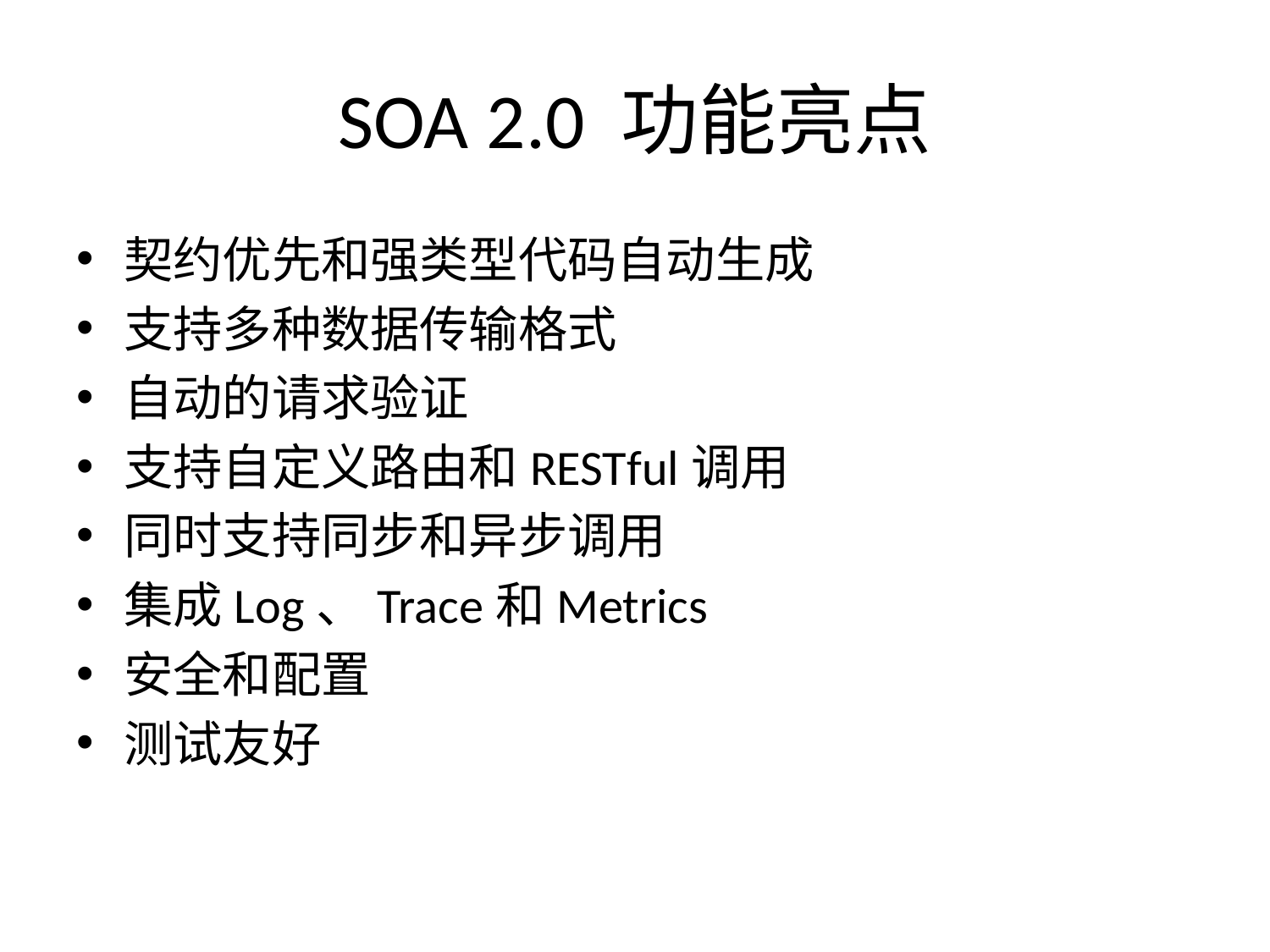

# SOA 2.0 功能亮点
契约优先和强类型代码自动生成
支持多种数据传输格式
自动的请求验证
支持自定义路由和RESTful调用
同时支持同步和异步调用
集成Log、Trace和Metrics
安全和配置
测试友好